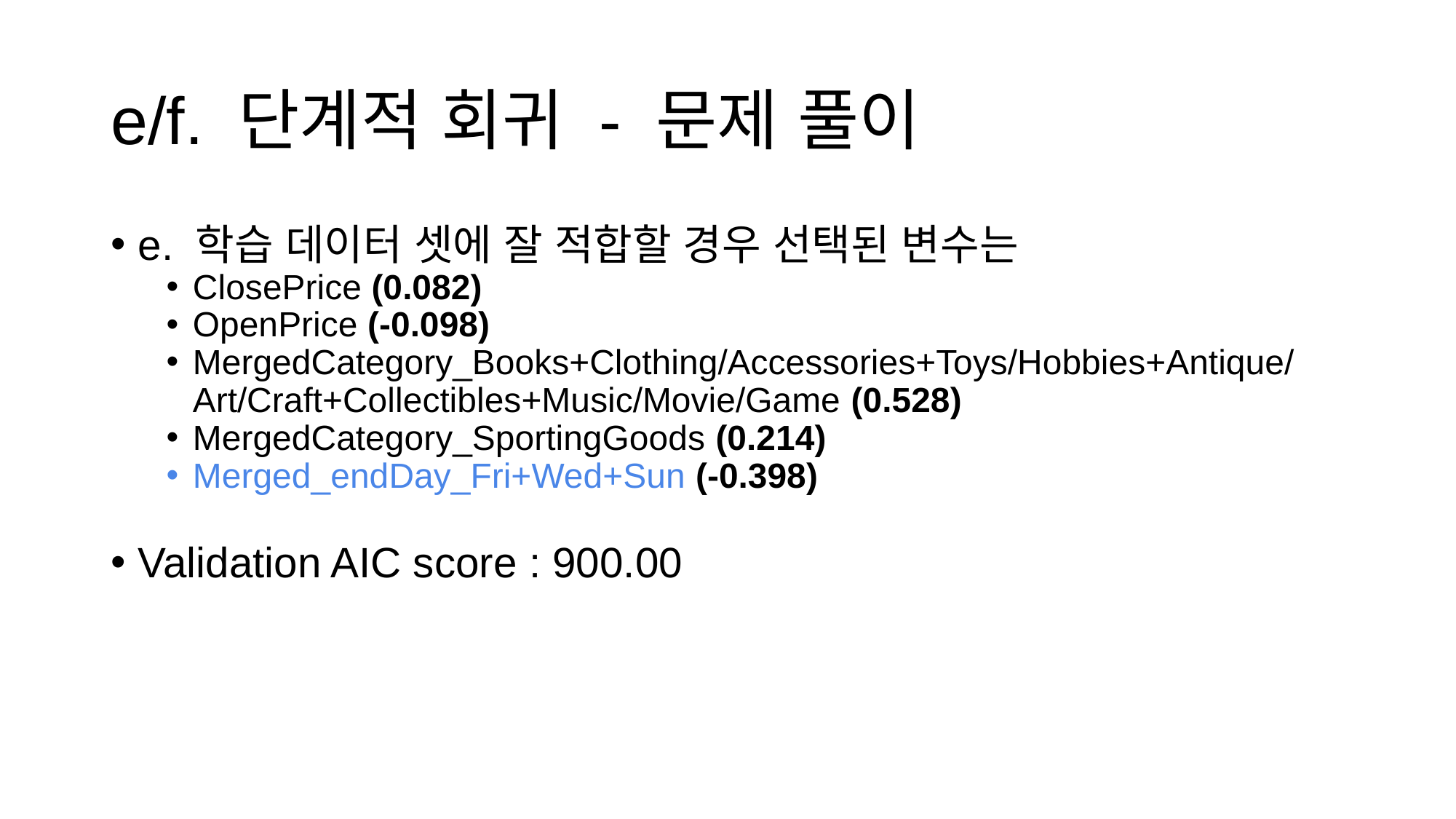

# e/f. 단계적 회귀 - 문제 풀이
e. 학습 데이터 셋에 잘 적합할 경우 선택된 변수는
ClosePrice (0.082)
OpenPrice (-0.098)
MergedCategory_Books+Clothing/Accessories+Toys/Hobbies+Antique/Art/Craft+Collectibles+Music/Movie/Game (0.528)
MergedCategory_SportingGoods (0.214)
Merged_endDay_Fri+Wed+Sun (-0.398)

Validation AIC score : 900.00